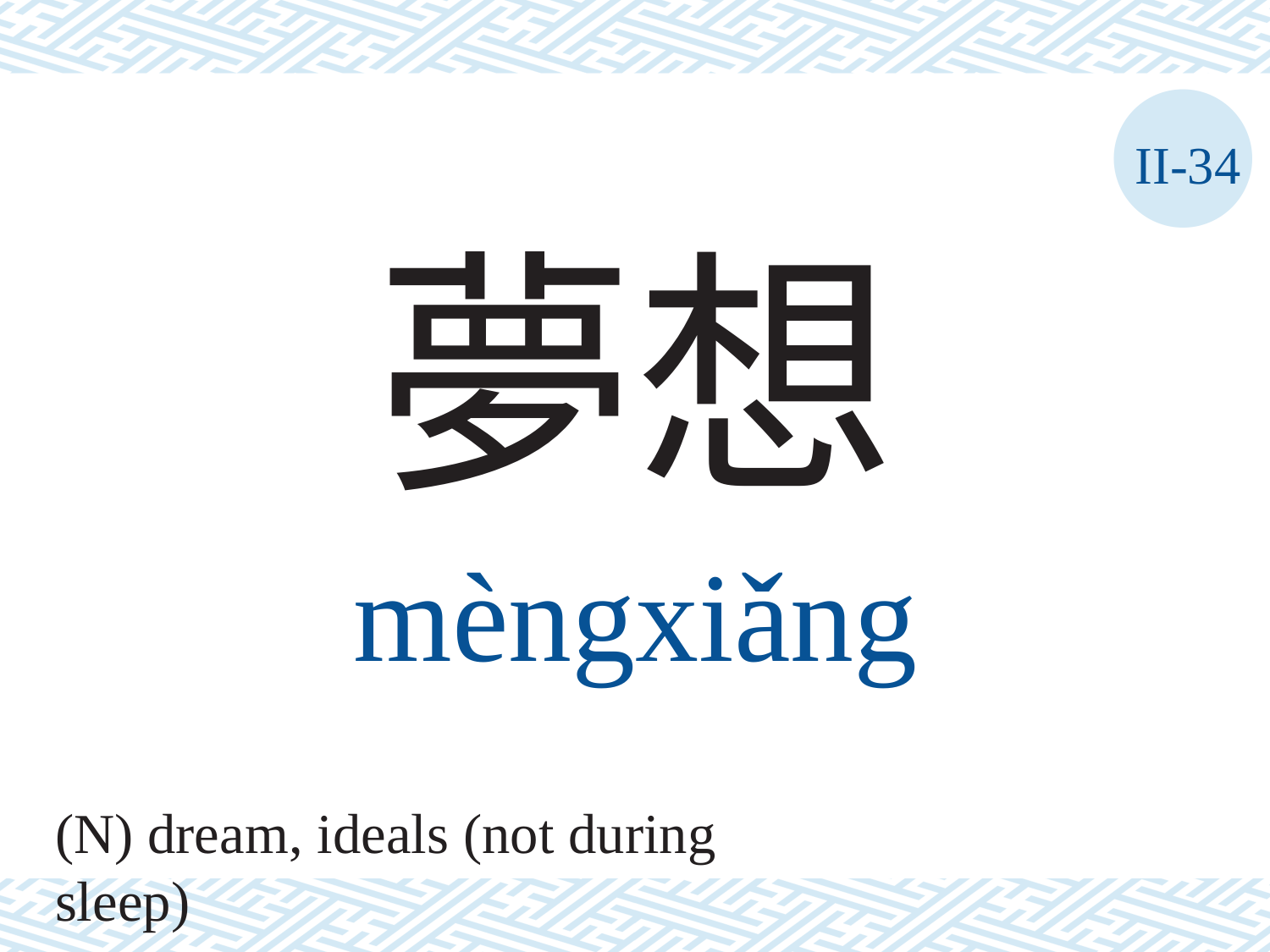

II-34
夢想
mèngxiǎng
(N) dream, ideals (not during sleep)